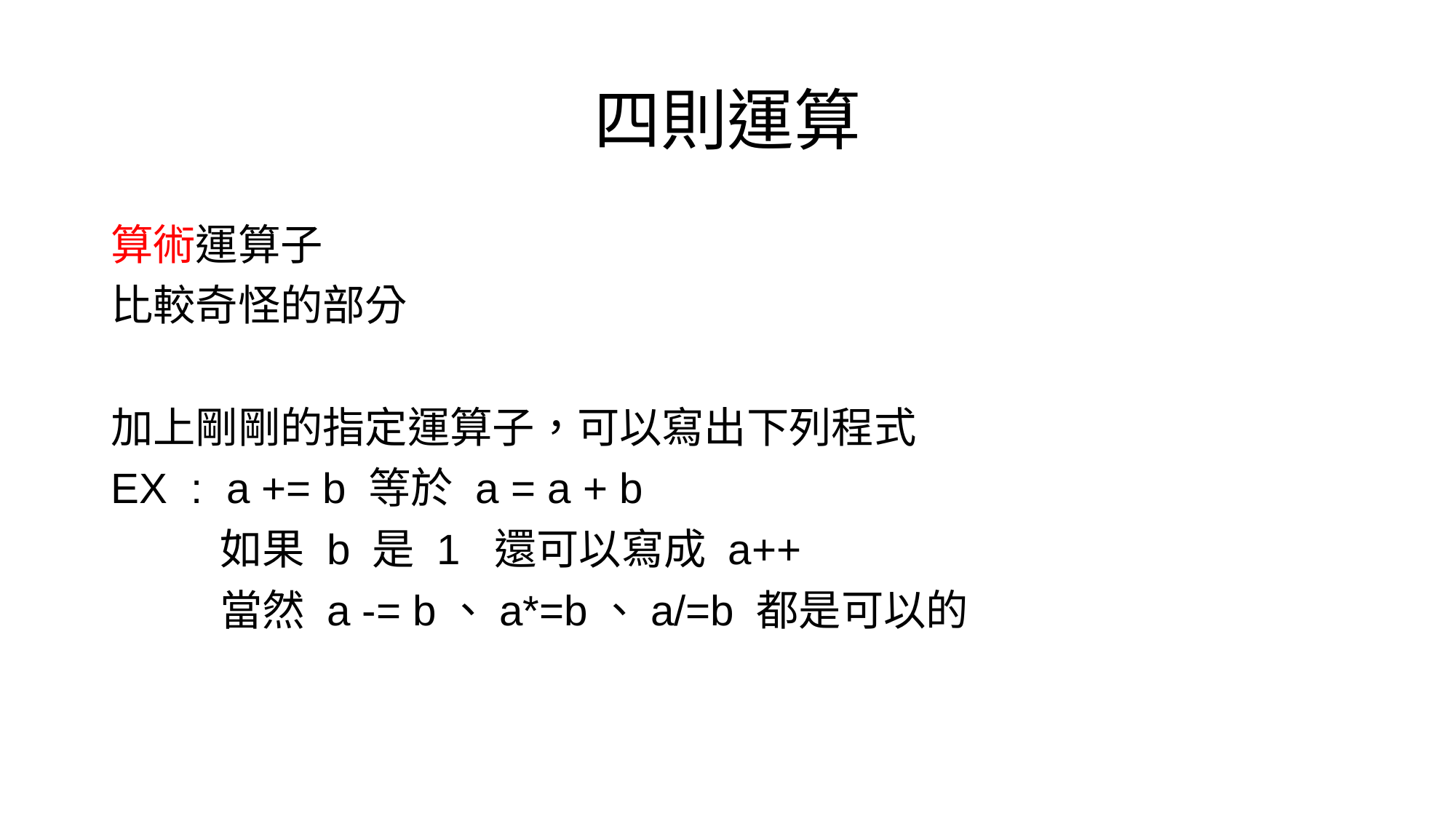

# 四則運算
算術運算子
比較奇怪的部分

加上剛剛的指定運算子，可以寫出下列程式
EX  :  a += b 等於 a = a + b
	如果 b 是 1  還可以寫成 a++
	當然 a -= b、a*=b、a/=b 都是可以的